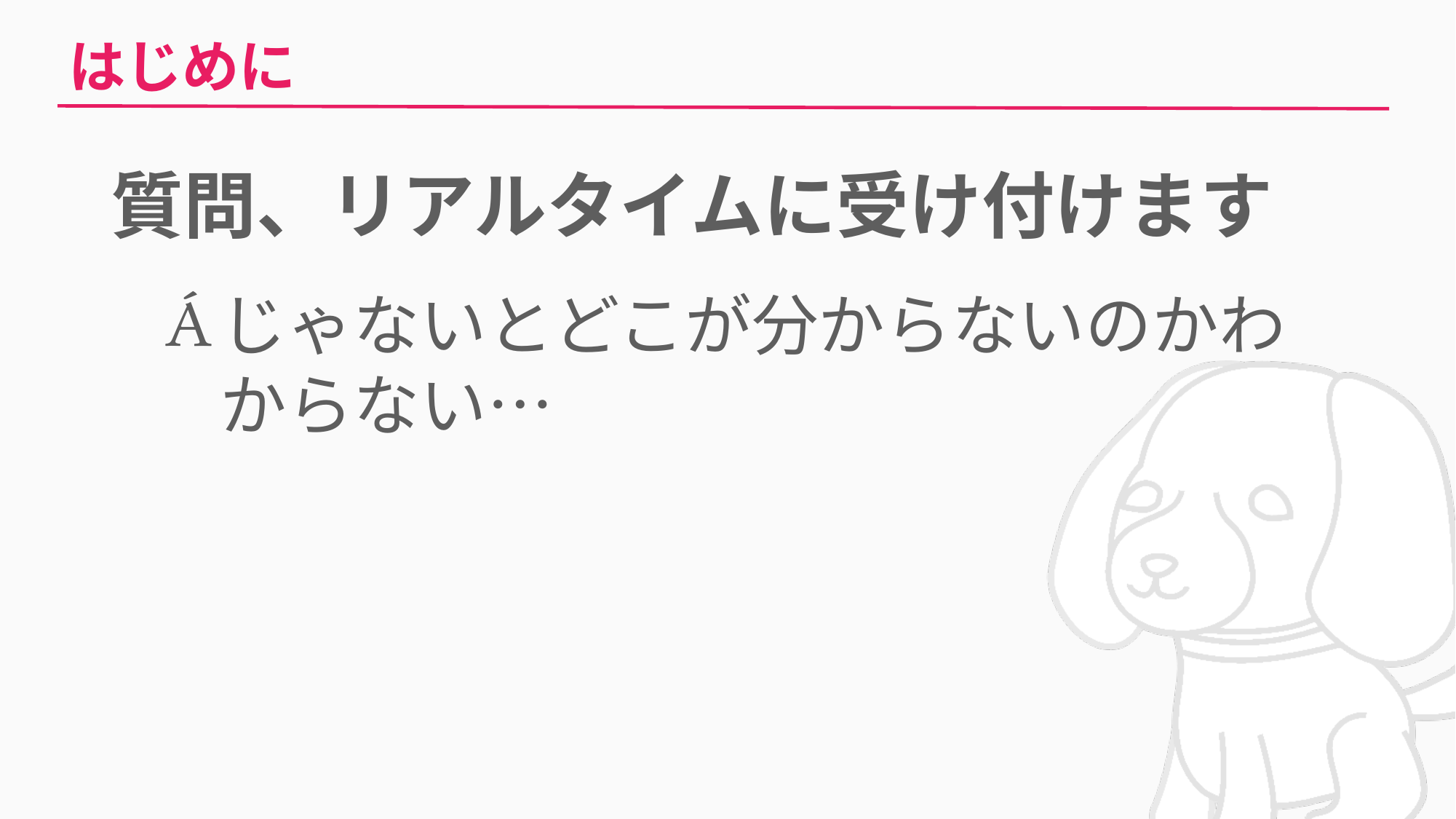

# はじめに
質問、リアルタイムに受け付けます
じゃないとどこが分からないのかわからない…